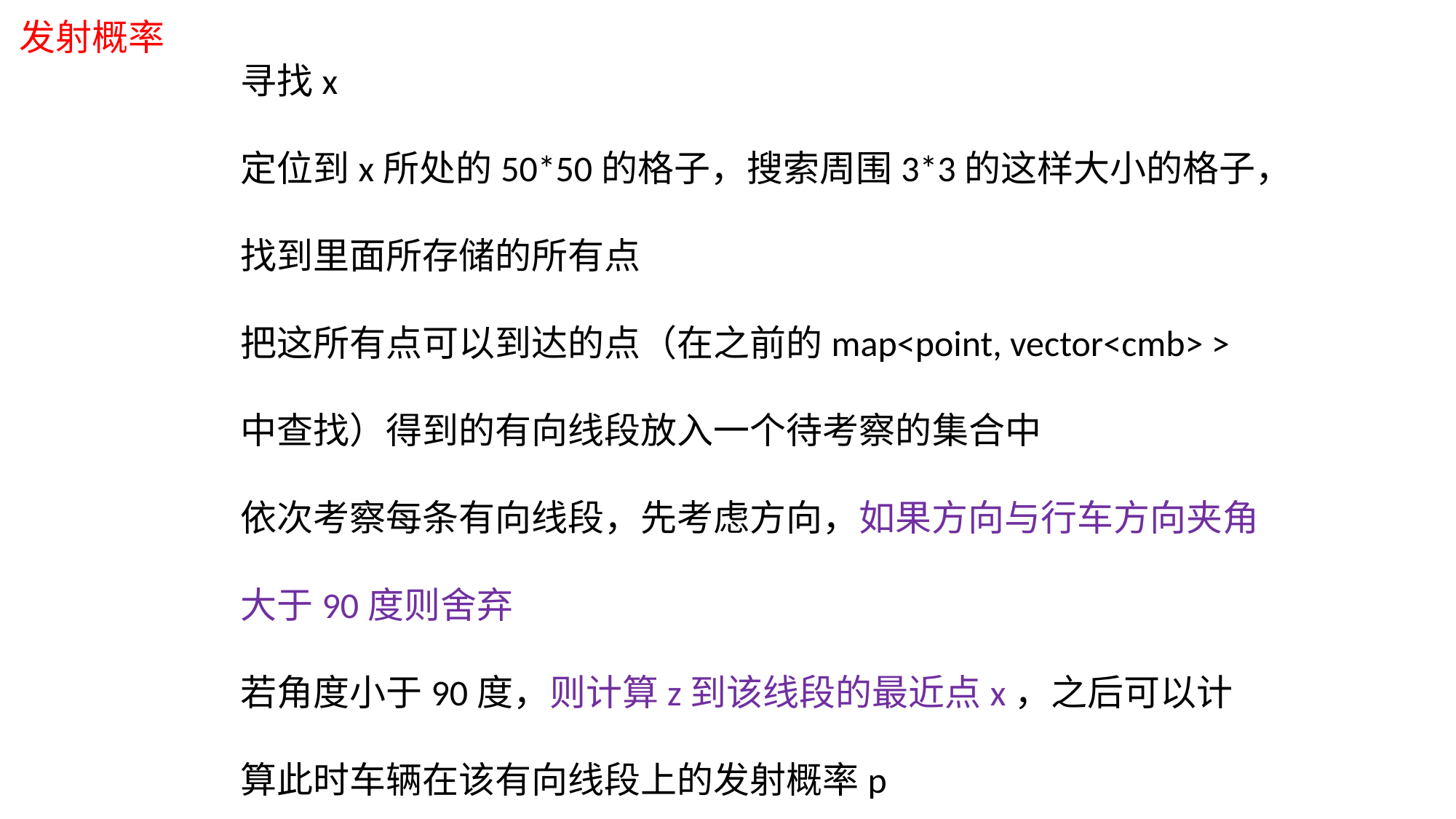

发射概率
寻找x
定位到x所处的50*50的格子，搜索周围3*3的这样大小的格子，找到里面所存储的所有点
把这所有点可以到达的点（在之前的map<point, vector<cmb> >中查找）得到的有向线段放入一个待考察的集合中
依次考察每条有向线段，先考虑方向，如果方向与行车方向夹角大于90度则舍弃
若角度小于90度，则计算z到该线段的最近点x，之后可以计算此时车辆在该有向线段上的发射概率p